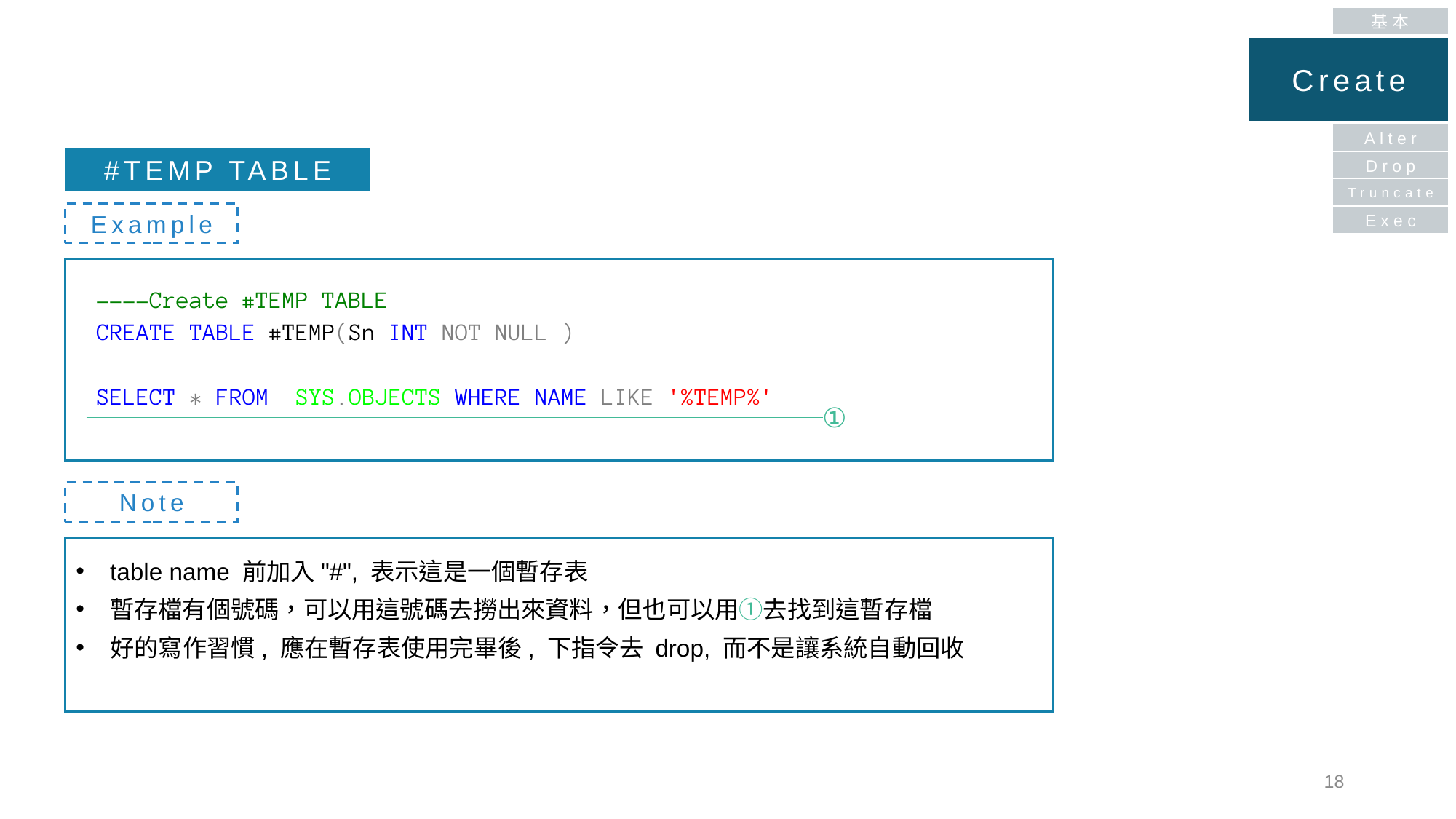

基本
Create
Alter
#TEMP TABLE
Drop
Truncate
Example
Exec

----Create #TEMP TABLE
CREATE TABLE #TEMP(Sn INT NOT NULL )

SELECT * FROM  SYS.OBJECTS WHERE NAME LIKE '%TEMP%'
①
Note

table name 前加入"#", 表示這是一個暫存表
暫存檔有個號碼，可以用這號碼去撈出來資料，但也可以用①去找到這暫存檔
好的寫作習慣, 應在暫存表使用完畢後, 下指令去 drop, 而不是讓系統自動回收

18